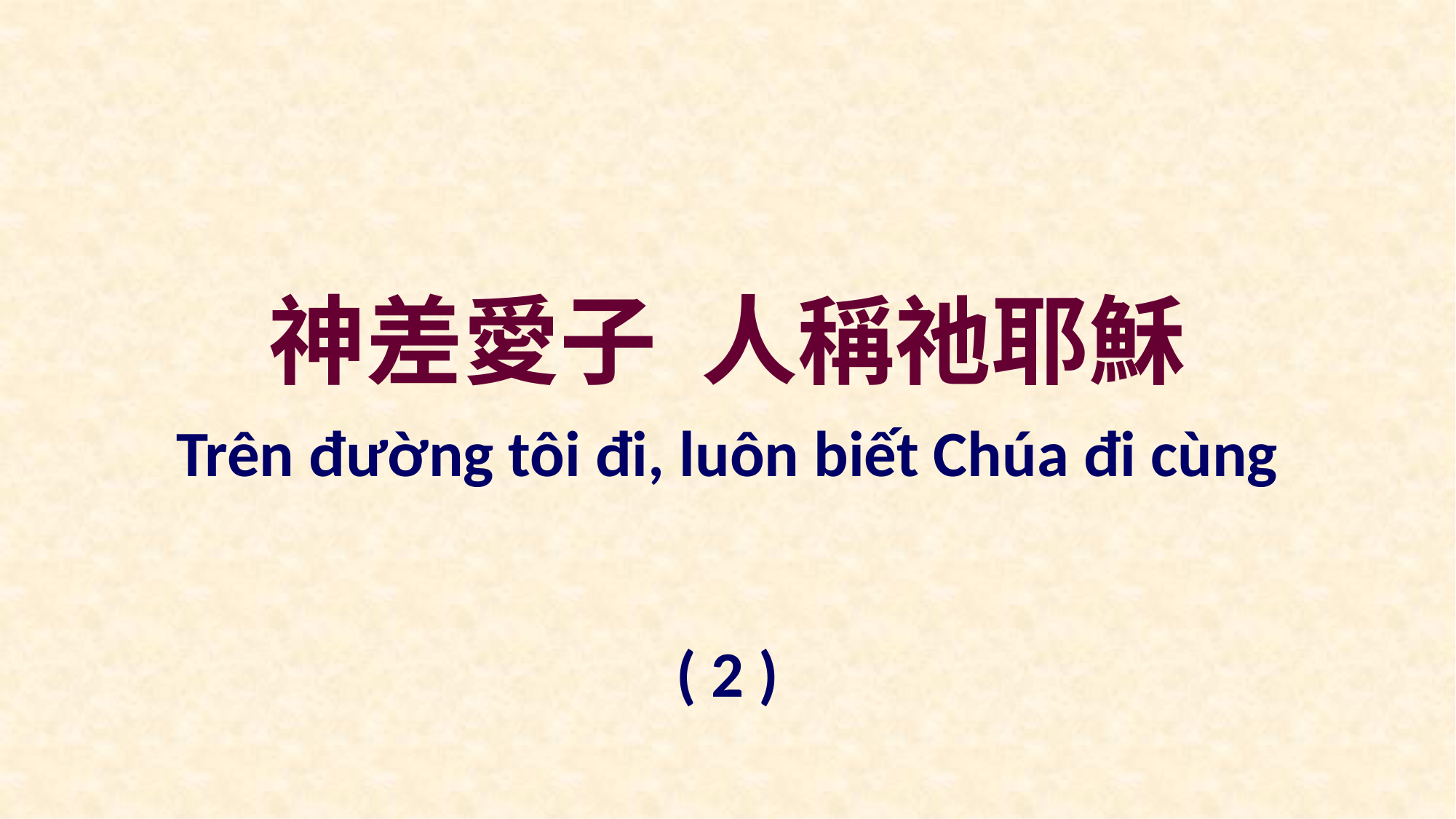

神差愛子  人稱祂耶穌
Trên đường tôi đi, luôn biết Chúa đi cùng
( 2 )